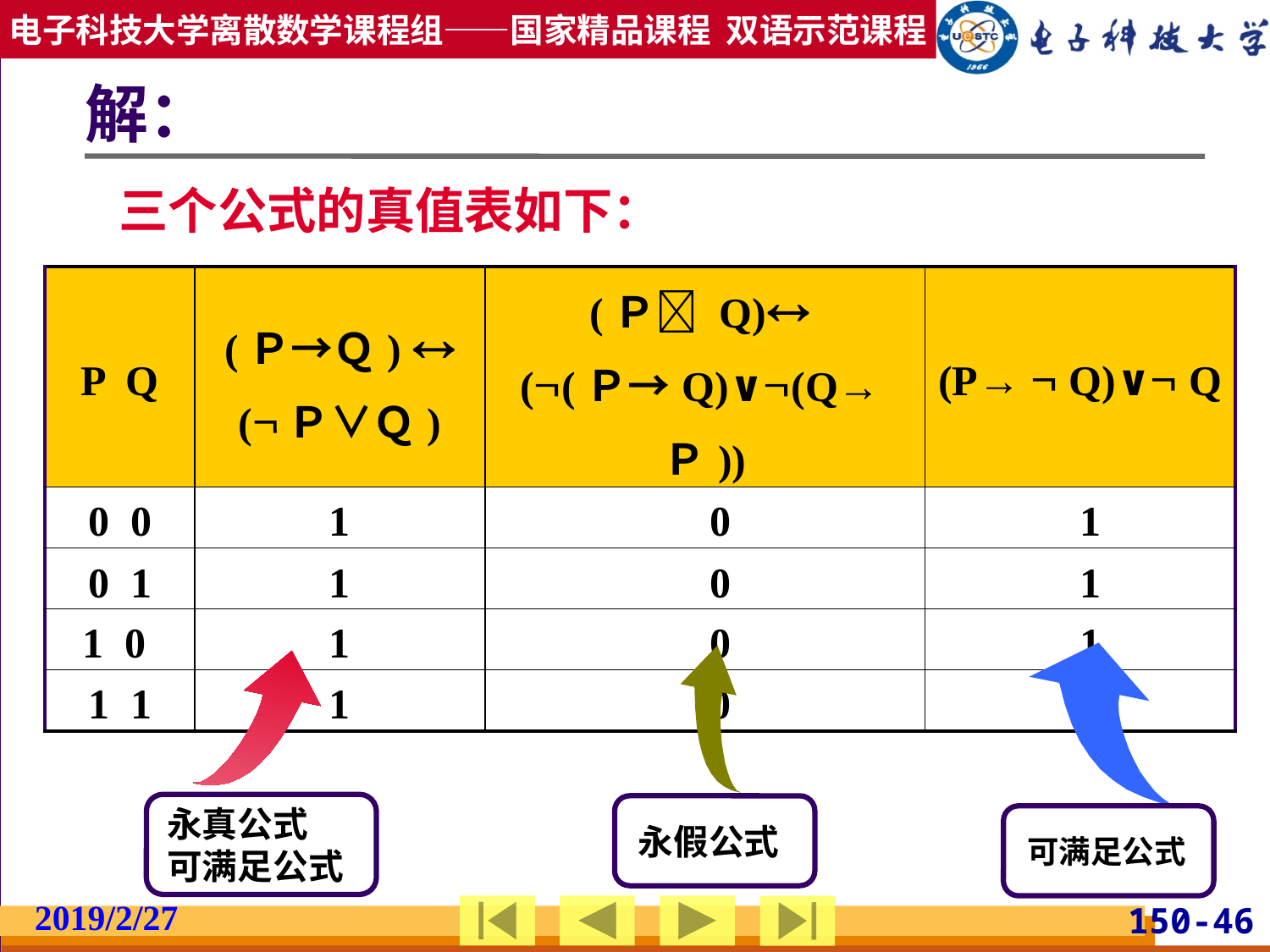

# 解：
三个公式的真值表如下：
| P Q | (Ｐ→Ｑ) ↔ (¬Ｐ∨Ｑ) | (Ｐ↔ Q)↔ (¬(Ｐ→Q)∨¬(Q→Ｐ)) | (P→ ¬ Q)∨¬ Q |
| --- | --- | --- | --- |
| 0 0 | 1 | 0 | 1 |
| 0 1 | 1 | 0 | 1 |
| 1 0 | 1 | 0 | 1 |
| 1 1 | 1 | 0 | 0 |

永真公式
可满足公式

永假公式

可满足公式
2019/2/27